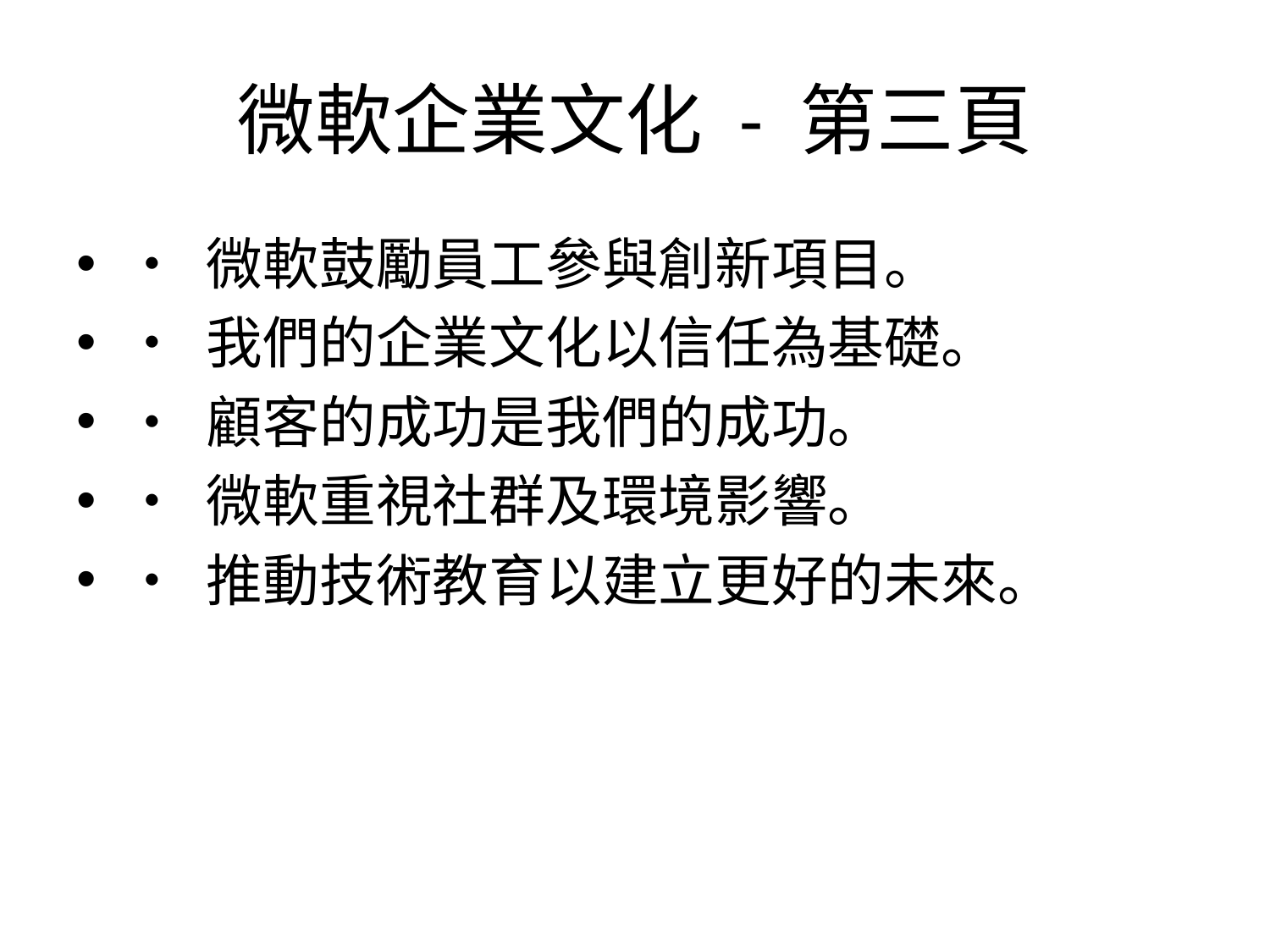

# 微軟企業文化 - 第三頁
• 微軟鼓勵員工參與創新項目。
• 我們的企業文化以信任為基礎。
• 顧客的成功是我們的成功。
• 微軟重視社群及環境影響。
• 推動技術教育以建立更好的未來。